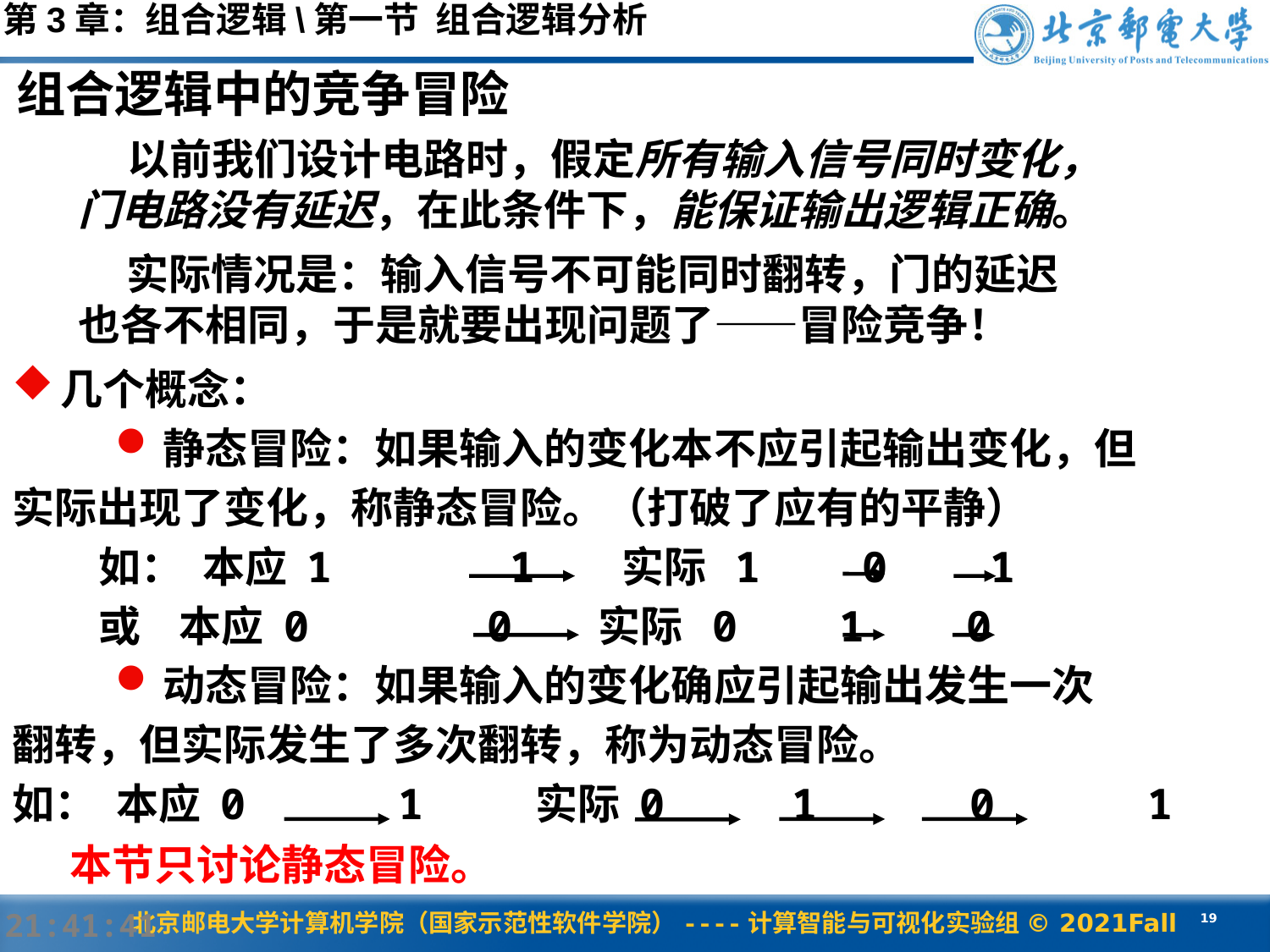

第3章：组合逻辑\第一节  组合逻辑分析
组合逻辑中的竞争冒险
    以前我们设计电路时，假定所有输入信号同时变化，
门电路没有延迟，在此条件下，能保证输出逻辑正确。
    实际情况是：输入信号不可能同时翻转，门的延迟
也各不相同，于是就要出现问题了——冒险竞争！
几个概念：
静态冒险：如果输入的变化本不应引起输出变化，但
实际出现了变化，称静态冒险。（打破了应有的平静）
        如：  本应 1       1   实际  1    0    1
        或    本应 0       0   实际  0    1    0
动态冒险：如果输入的变化确应引起输出发生一次
翻转，但实际发生了多次翻转，称为动态冒险。
如：  本应 0      1    实际 0     1      0      1

     本节只讨论静态冒险。